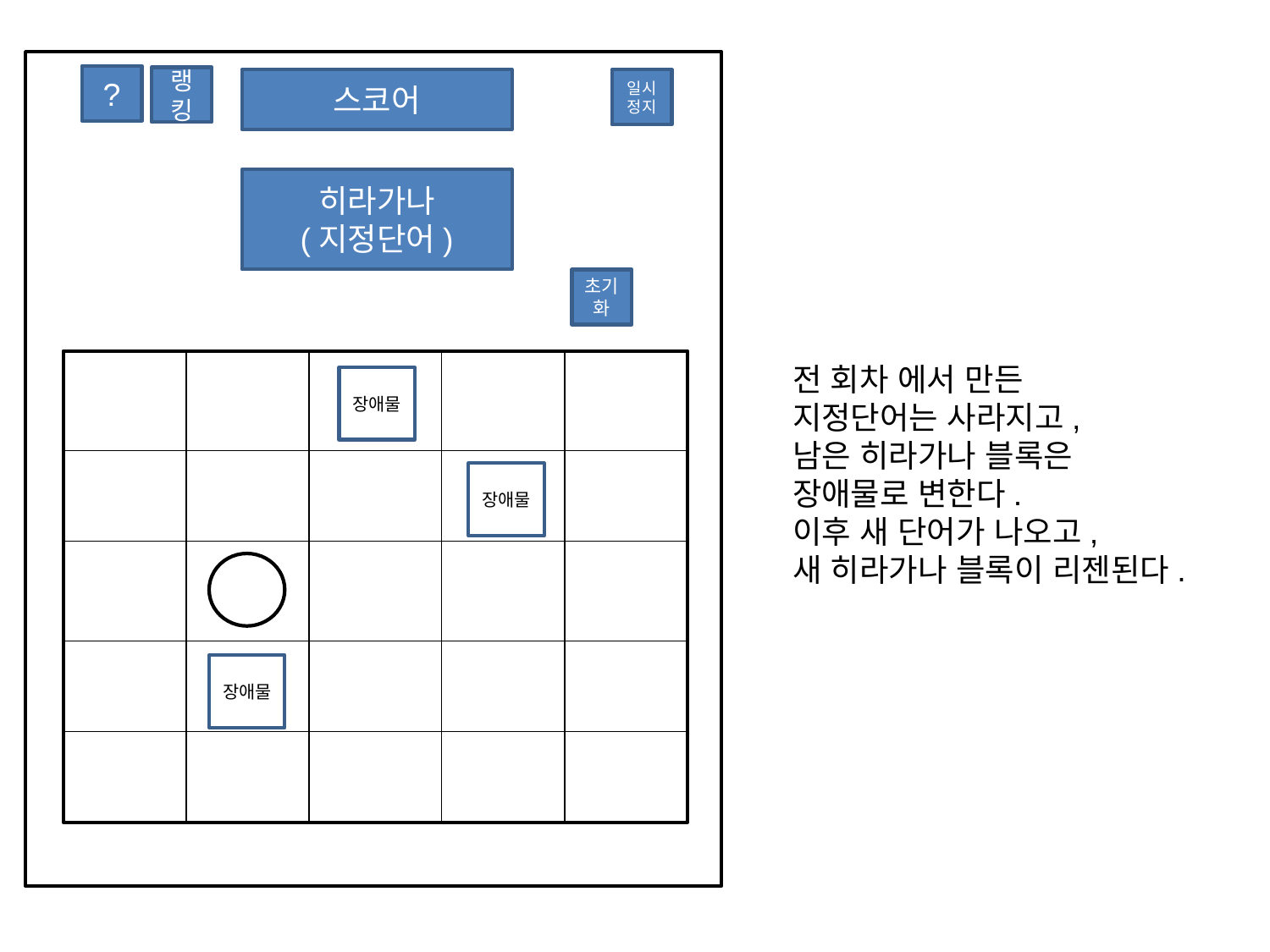

?
랭킹
스코어
일시정지
히라가나
(지정단어)
초기화

전 회차 에서 만든
지정단어는 사라지고,
남은 히라가나 블록은
장애물로 변한다.
이후 새 단어가 나오고,
새 히라가나 블록이 리젠된다.
장애물
장애물

장애물